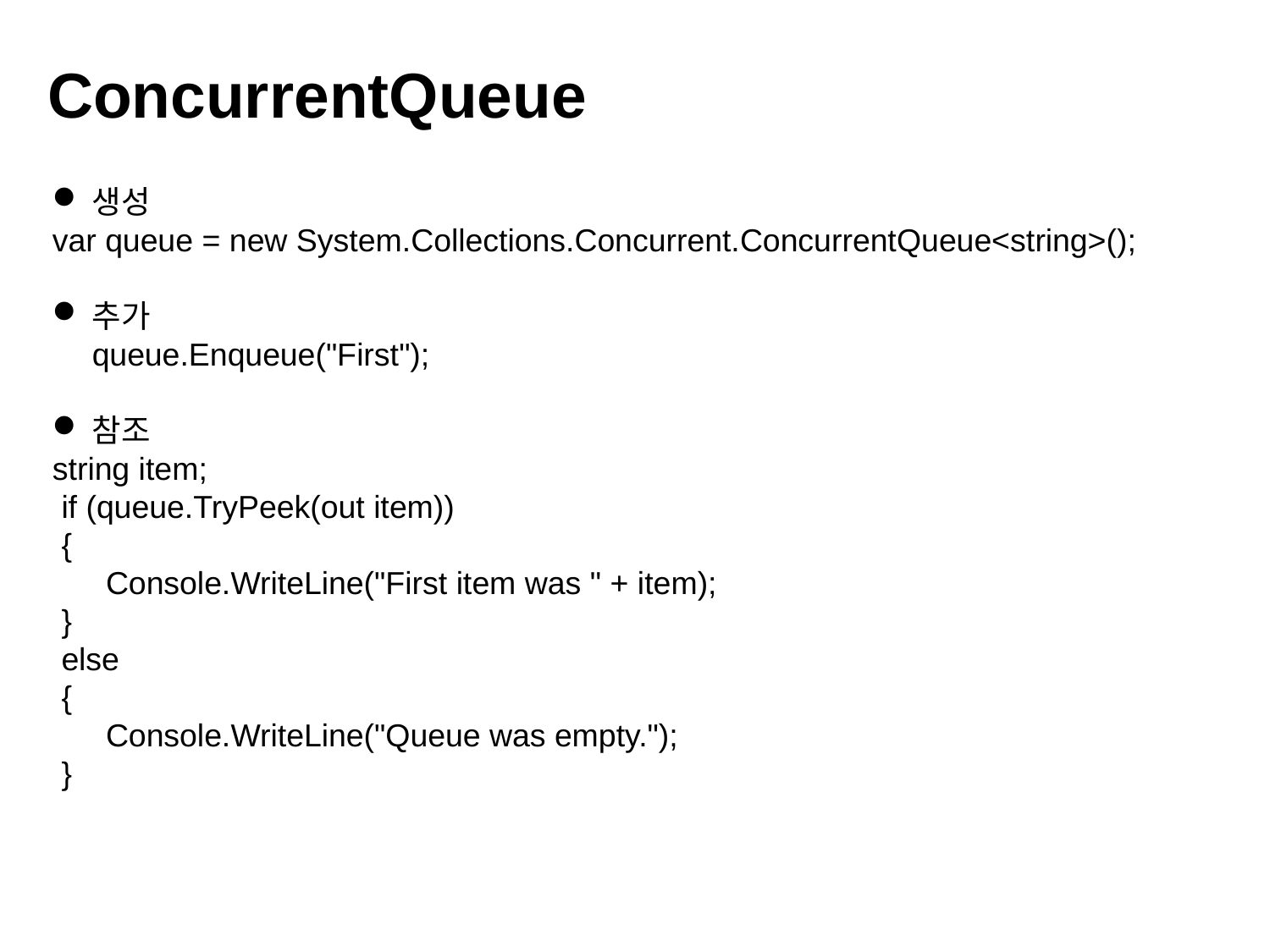

ConcurrentQueue
생성
var queue = new System.Collections.Concurrent.ConcurrentQueue<string>();

추가
queue.Enqueue("First");

참조
string item;
 if (queue.TryPeek(out item))
 {
      Console.WriteLine("First item was " + item);
 }
 else
 {
      Console.WriteLine("Queue was empty.");
 }